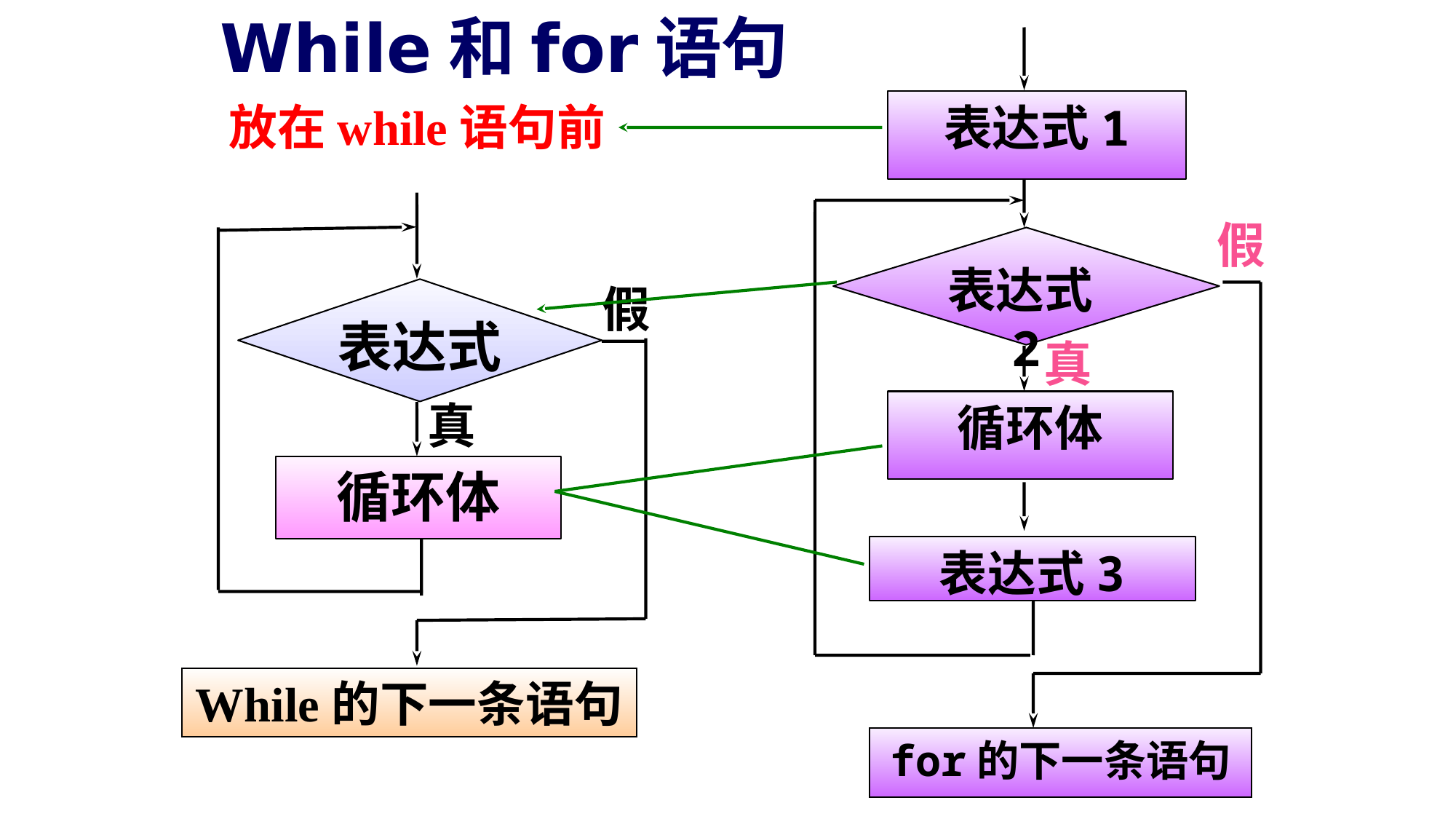

# While和for语句

放在while语句前

表达式1

假

表达式2
假

表达式

真

真

循环体

循环体

表达式3

While的下一条语句

for的下一条语句